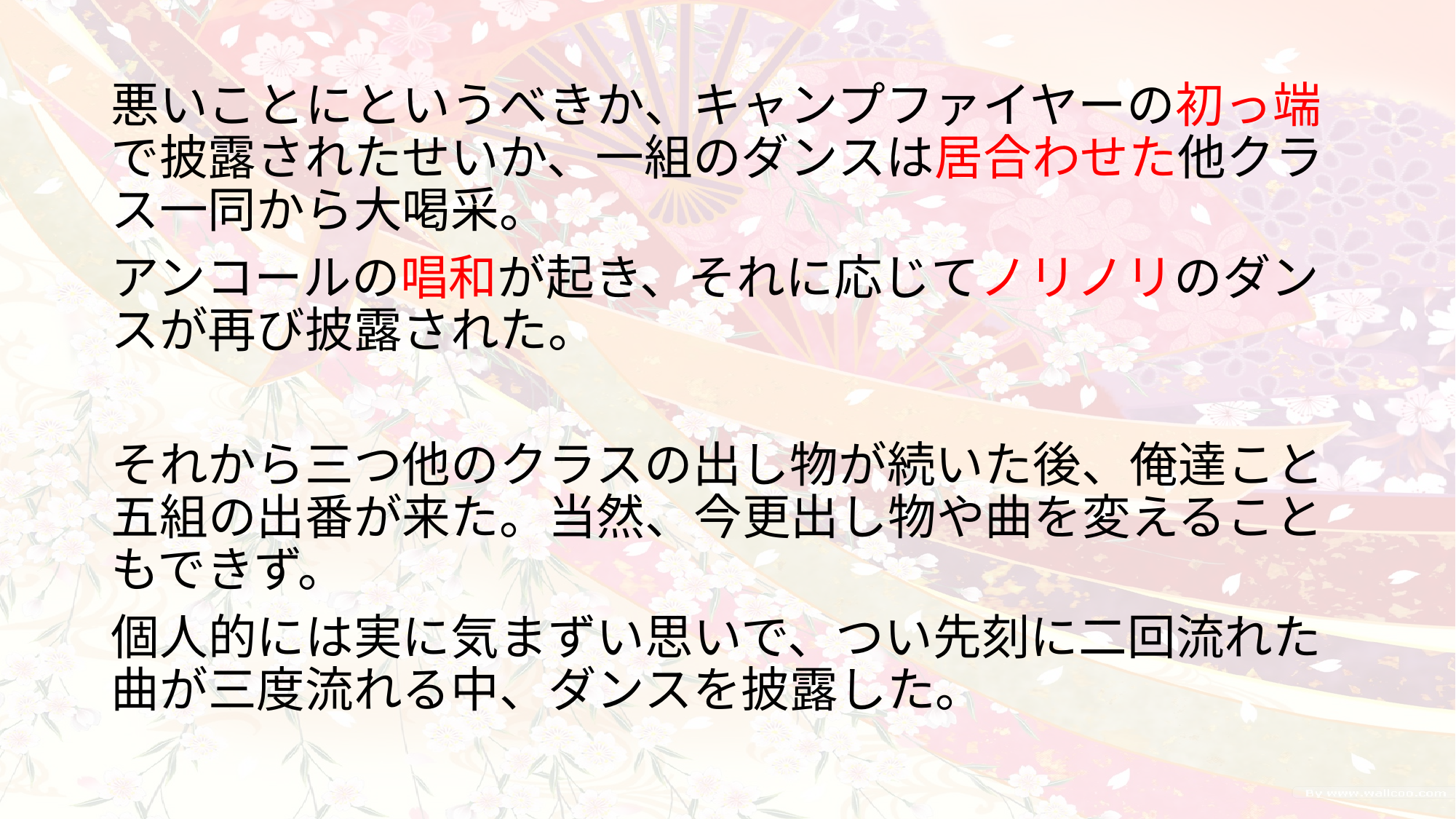

悪いことにというべきか、キャンプファイヤーの初っ端で披露されたせいか、一組のダンスは居合わせた他クラス一同から大喝采。
アンコールの唱和が起き、それに応じてノリノリのダンスが再び披露された。

それから三つ他のクラスの出し物が続いた後、俺達こと五組の出番が来た。当然、今更出し物や曲を変えることもできず。
個人的には実に気まずい思いで、つい先刻に二回流れた曲が三度流れる中、ダンスを披露した。